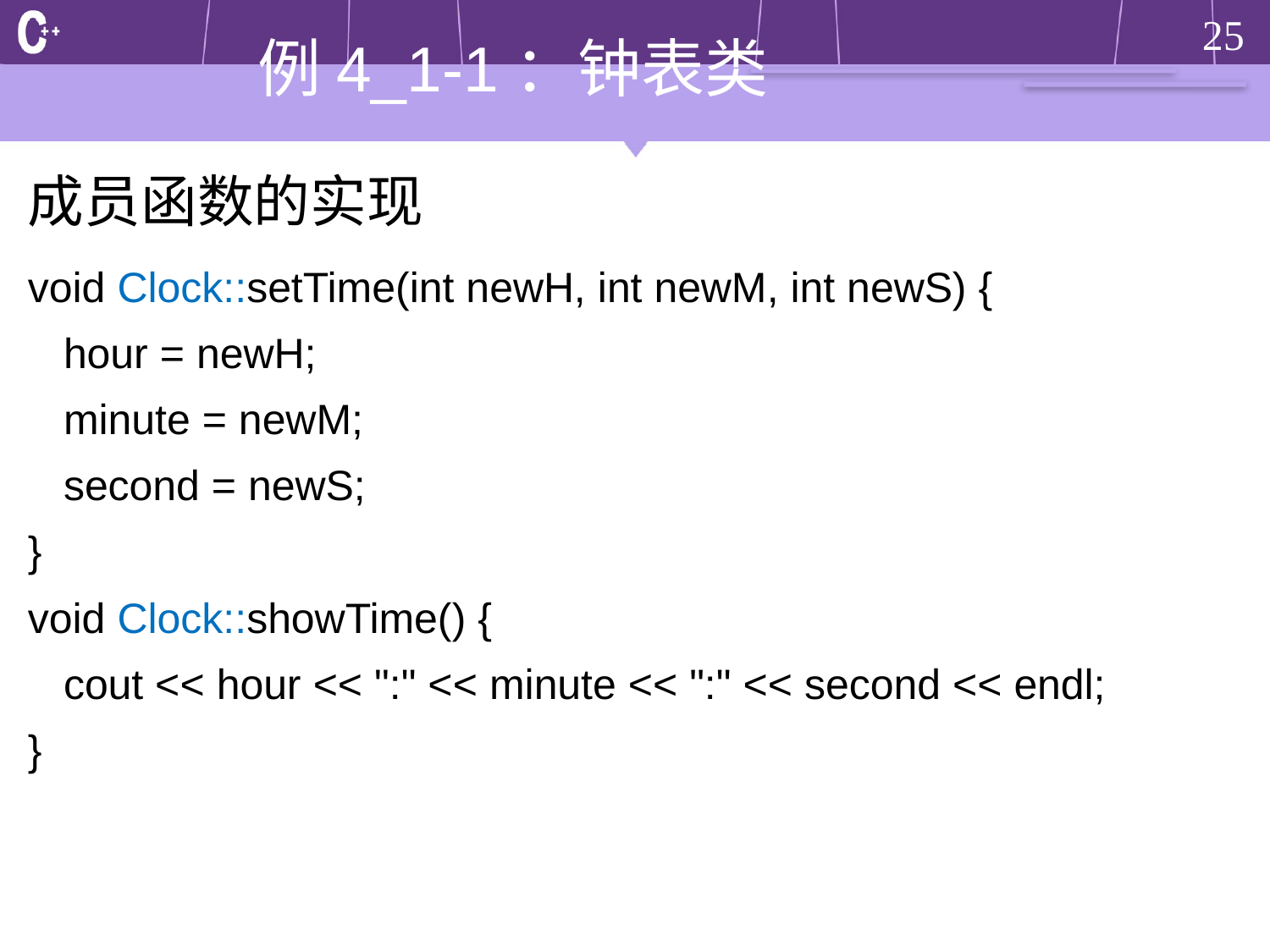

# 例4_1-1：钟表类
成员函数的实现
void Clock::setTime(int newH, int newM, int newS) {
   hour = newH;
   minute = newM;
   second = newS;
}
void Clock::showTime() {
   cout << hour << ":" << minute << ":" << second << endl;
}